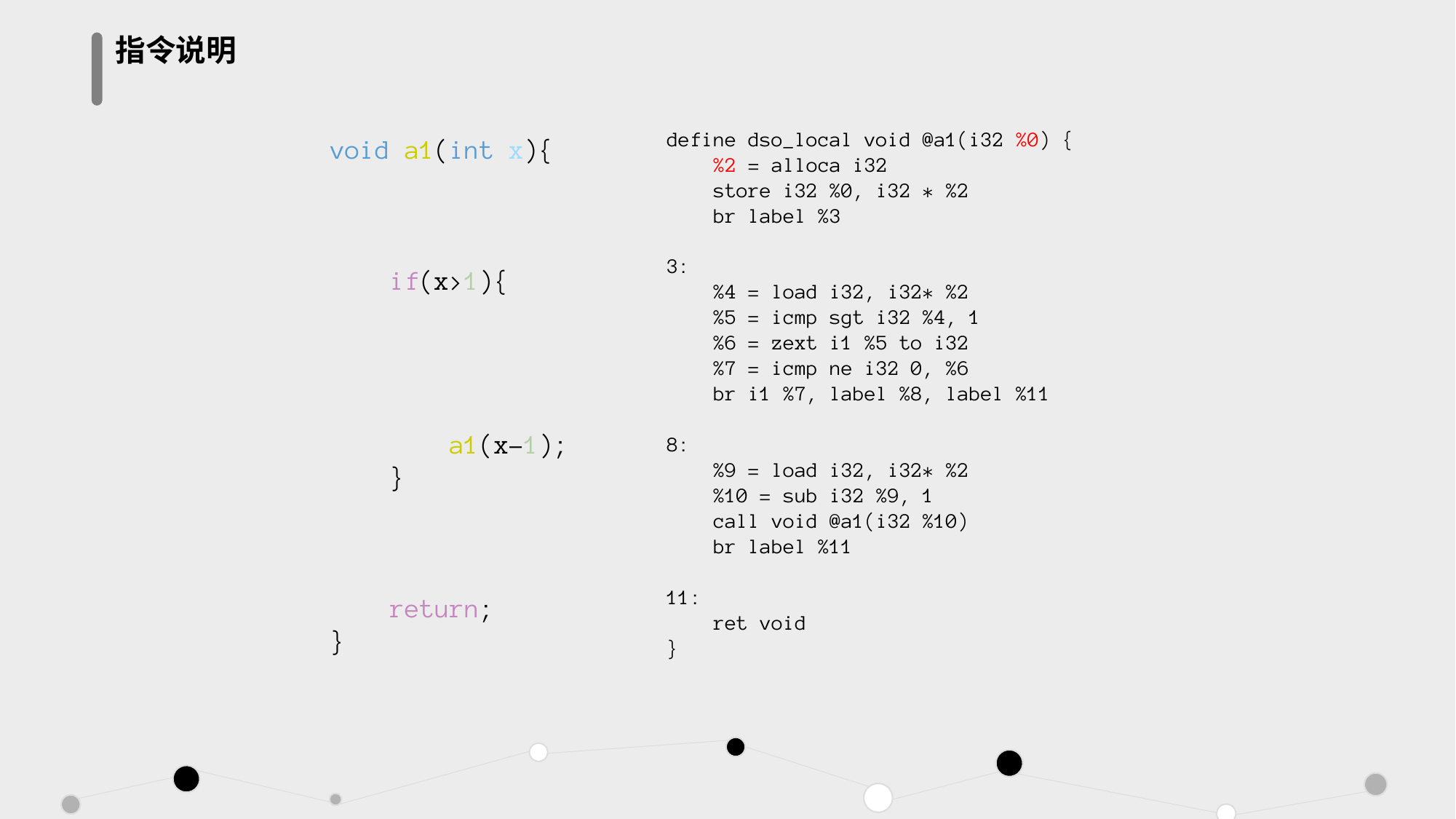

指令说明

define dso_local void @a1(i32 %0) {
    %2 = alloca i32
    store i32 %0, i32 * %2
    br label %3
3:
    %4 = load i32, i32* %2
    %5 = icmp sgt i32 %4, 1
    %6 = zext i1 %5 to i32
    %7 = icmp ne i32 0, %6
    br i1 %7, label %8, label %11
8:
    %9 = load i32, i32* %2
    %10 = sub i32 %9, 1
    call void @a1(i32 %10)
    br label %11
11:
    ret void
}
void a1(int x){

    if(x>1){

        a1(x-1);
    }

    return;
}